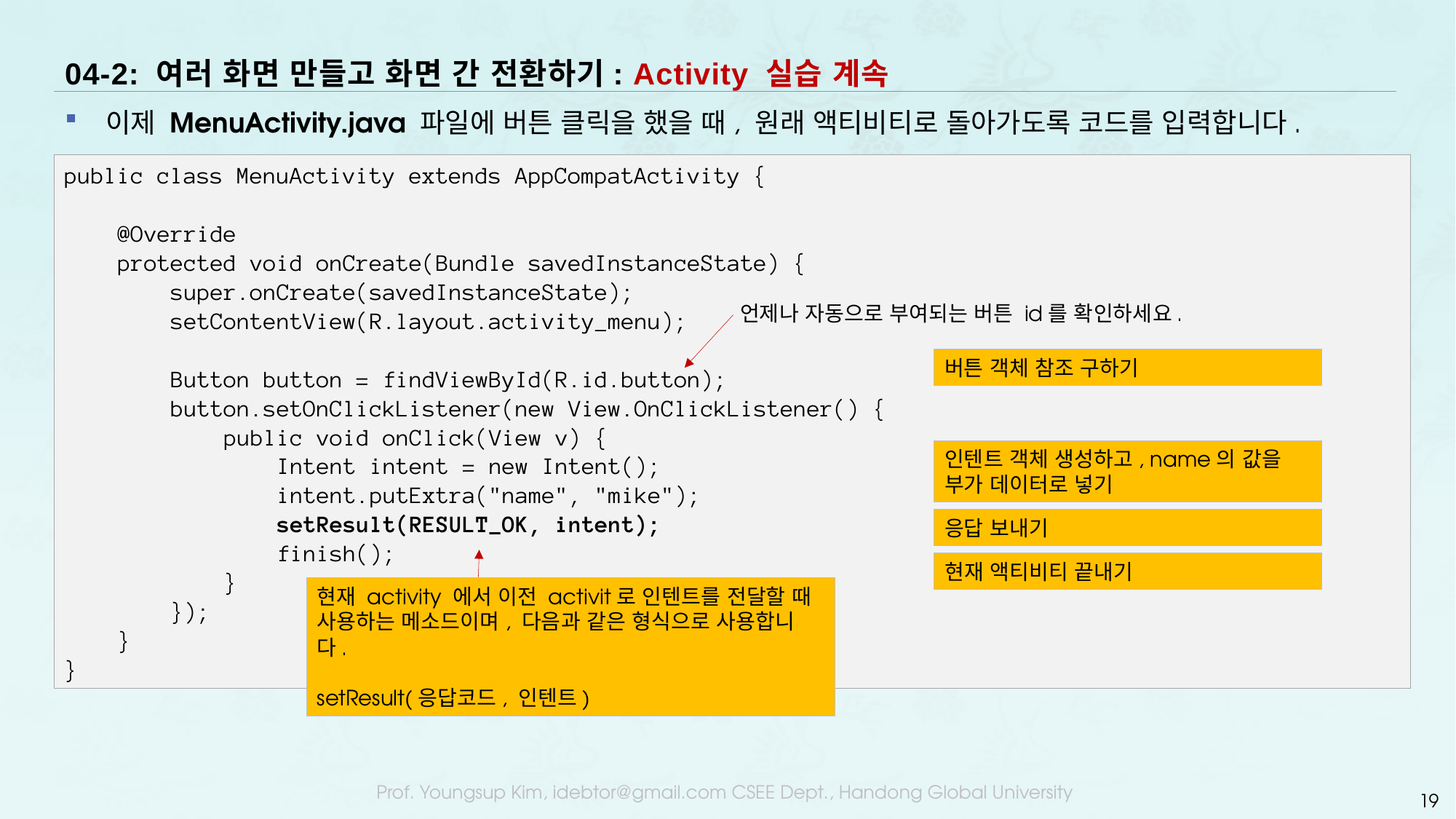

# 04-2: 여러 화면 만들고 화면 간 전환하기: Activity 실습 계속
이제 MenuActivity.java 파일에 버튼 클릭을 했을 때, 원래 액티비티로 돌아가도록 코드를 입력합니다.
public class MenuActivity extends AppCompatActivity {

    @Override
    protected void onCreate(Bundle savedInstanceState) {
        super.onCreate(savedInstanceState);
        setContentView(R.layout.activity_menu);

        Button button = findViewById(R.id.button);
        button.setOnClickListener(new View.OnClickListener() {
            public void onClick(View v) {
                Intent intent = new Intent();
                intent.putExtra("name", "mike");
                setResult(RESULT_OK, intent);
                finish();
            }
        });
    }
}
언제나 자동으로 부여되는 버튼 id를 확인하세요.
버튼 객체 참조 구하기
인텐트 객체 생성하고, name의 값을 부가 데이터로 넣기
응답 보내기
현재 액티비티 끝내기
현재 activity 에서 이전 activit로 인텐트를 전달할 때 사용하는 메소드이며, 다음과 같은 형식으로 사용합니다.

setResult(응답코드, 인텐트)
19